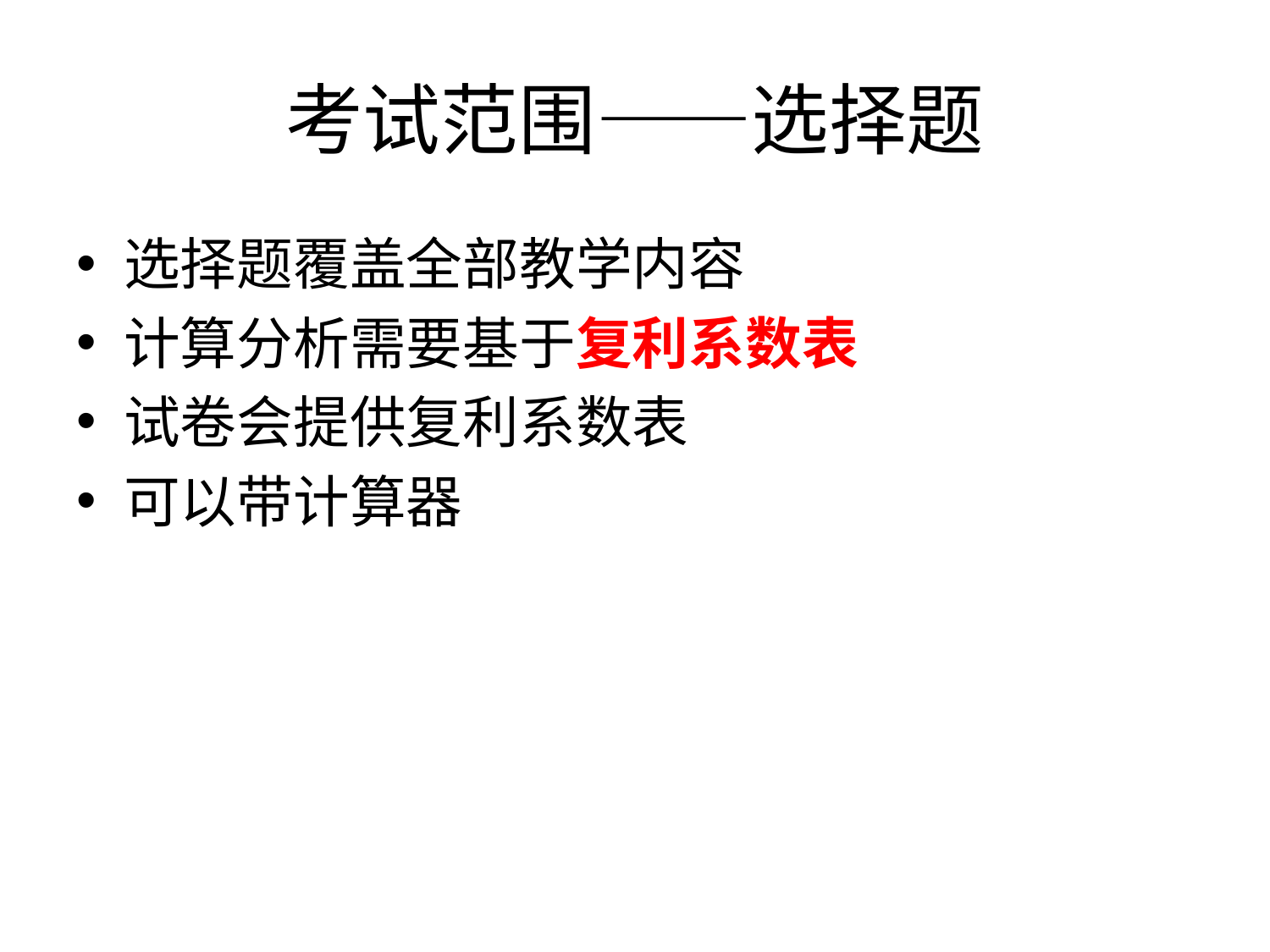

# 考试范围——选择题
选择题覆盖全部教学内容
计算分析需要基于复利系数表
试卷会提供复利系数表
可以带计算器